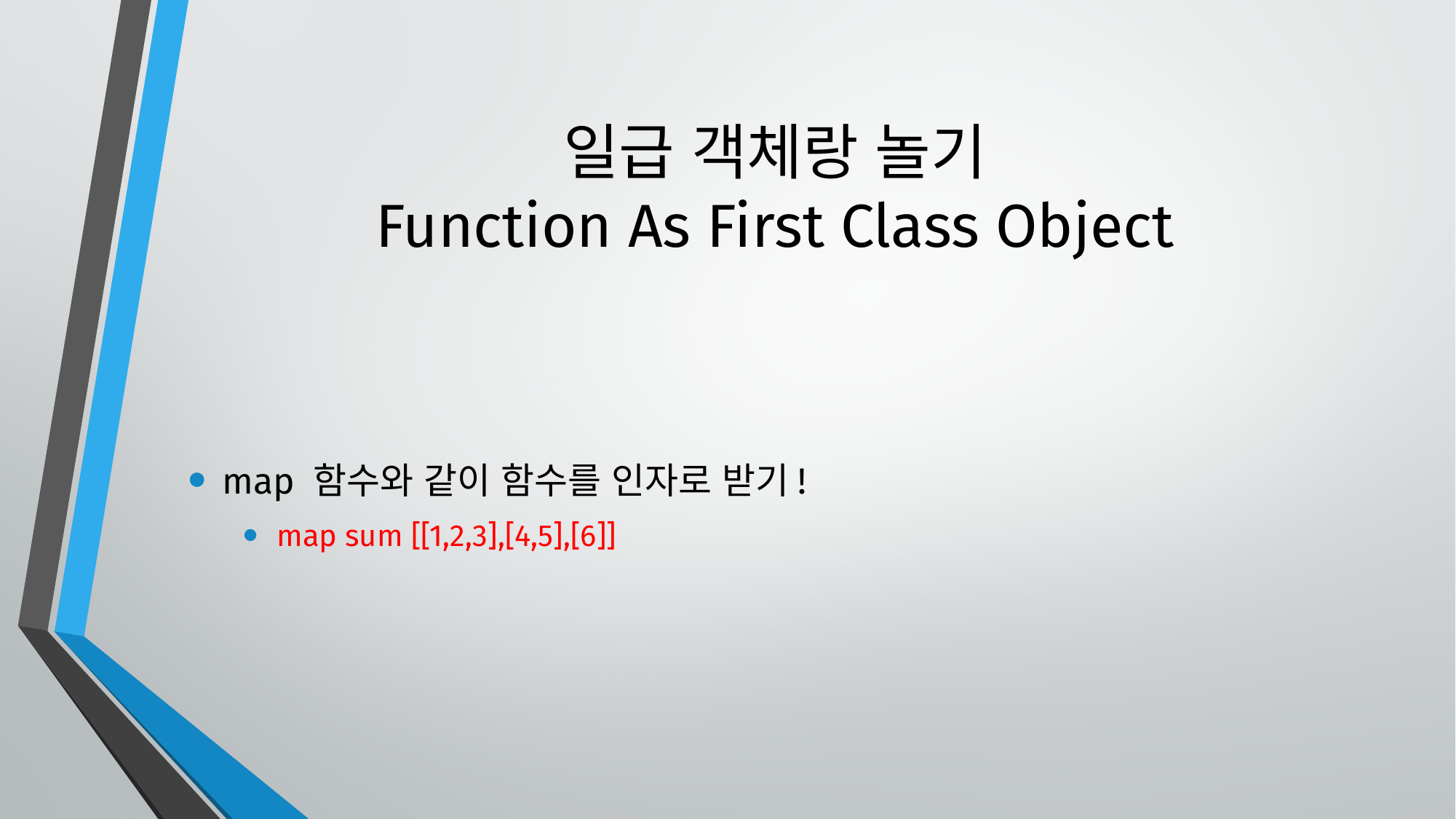

# 일급 객체랑 놀기 Function As First Class Object
map 함수와 같이 함수를 인자로 받기!
map sum [[1,2,3],[4,5],[6]]